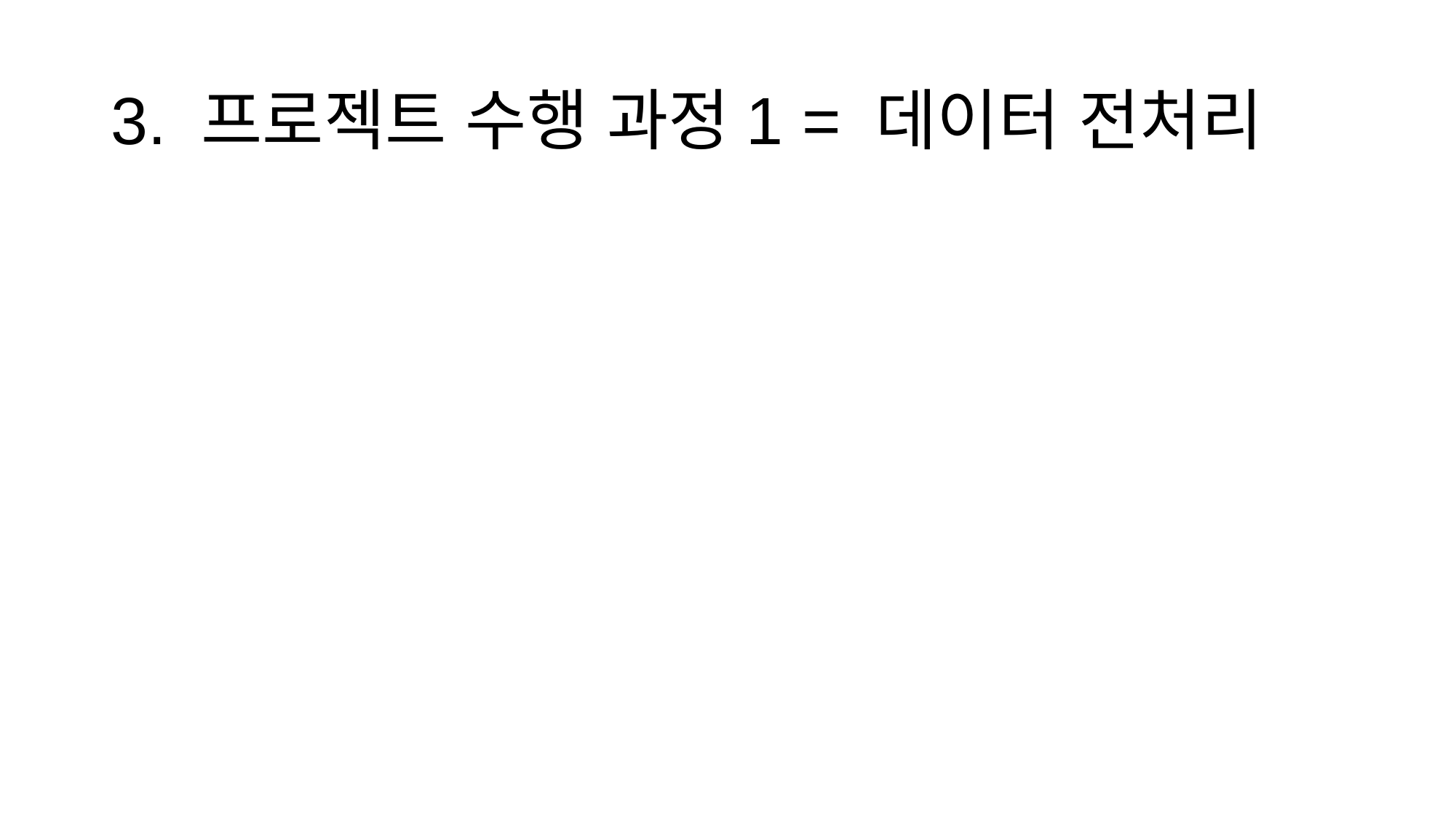

# 3. 프로젝트 수행 과정1 = 데이터 전처리